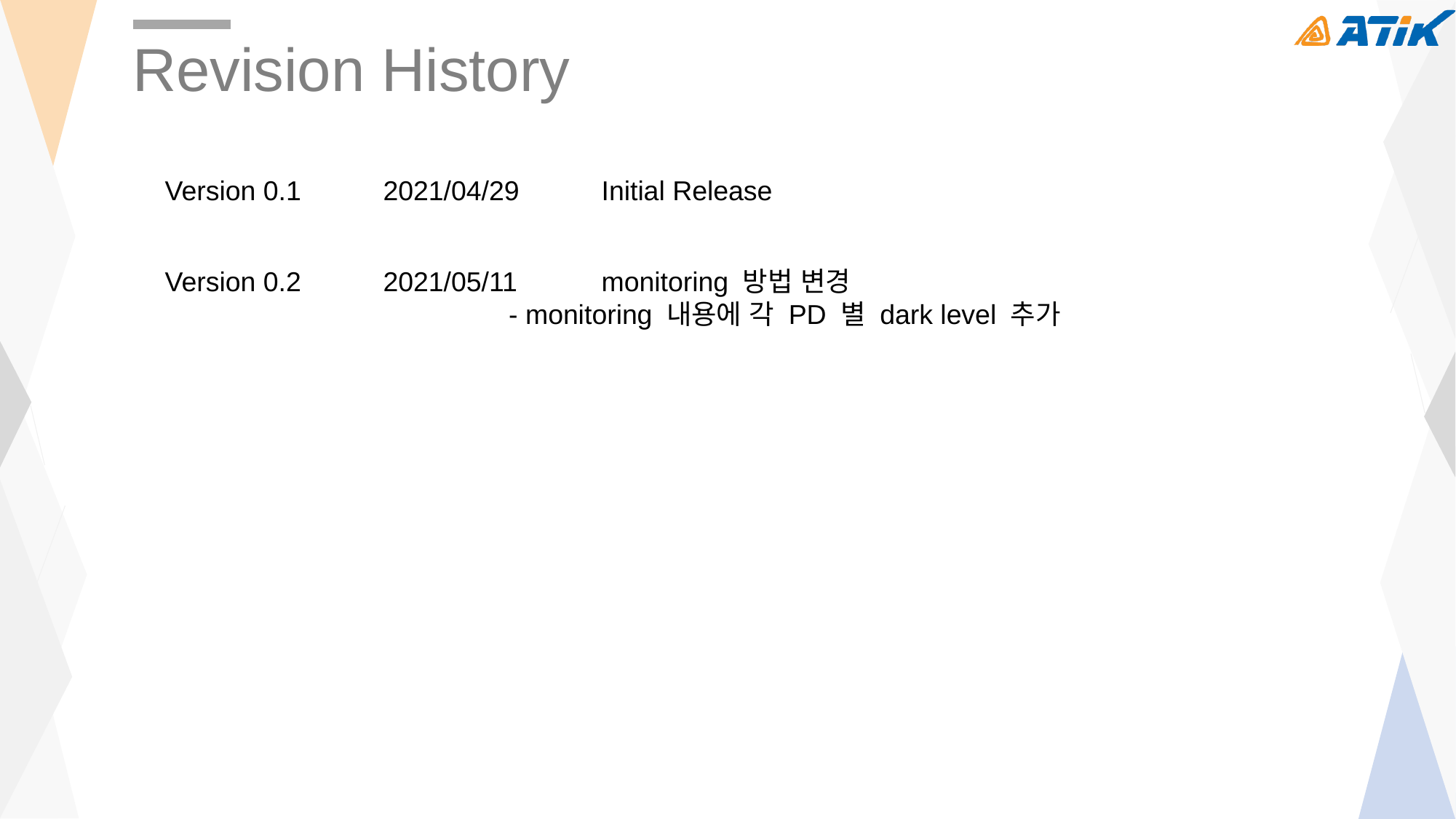

Revision History
Version 0.1	2021/04/29	Initial Release

Version 0.2	2021/05/11	monitoring 방법 변경
                                             - monitoring 내용에 각 PD 별 dark level 추가